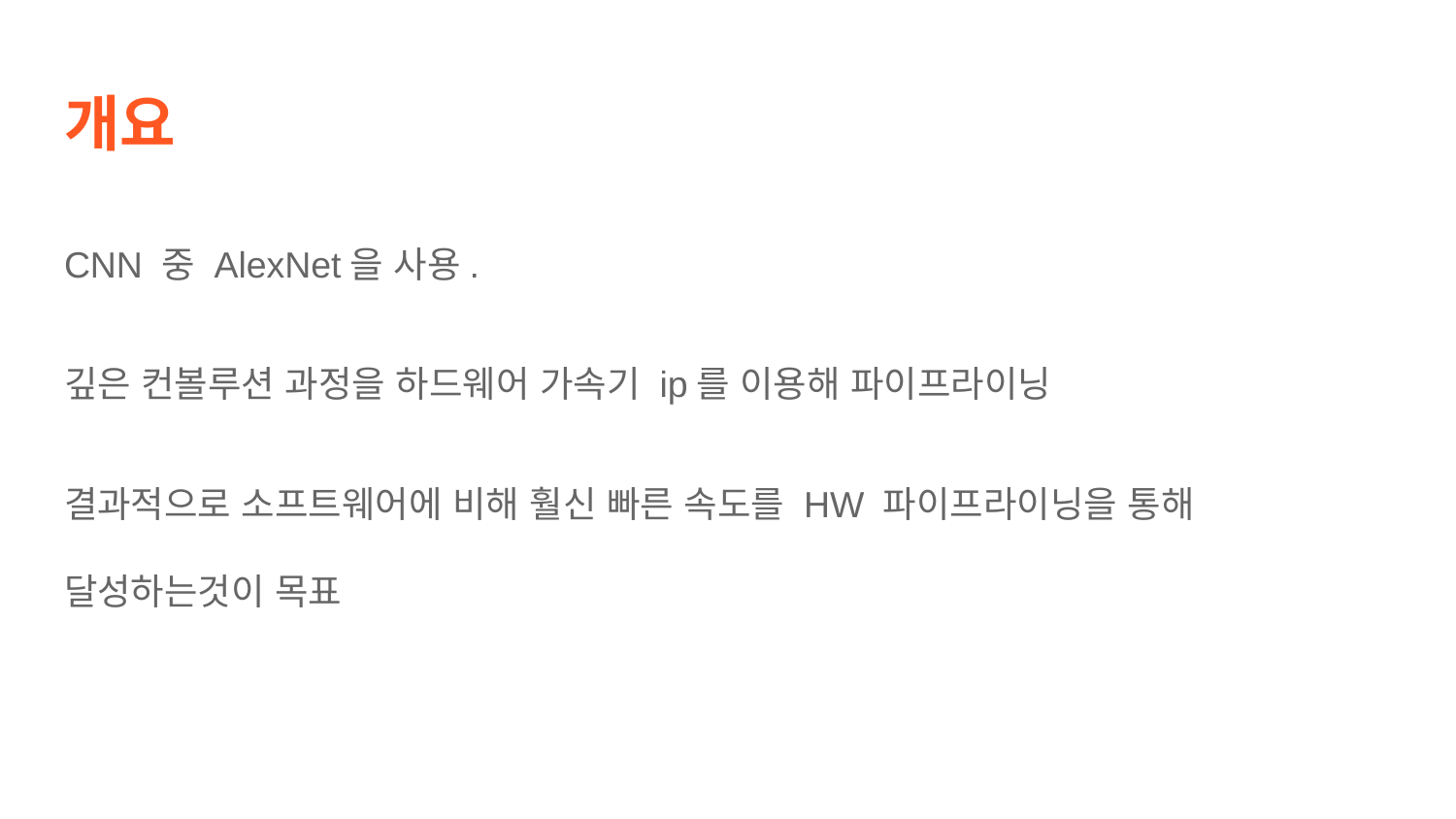

# 개요
CNN 중 AlexNet을 사용.
깊은 컨볼루션 과정을 하드웨어 가속기 ip를 이용해 파이프라이닝
결과적으로 소프트웨어에 비해 훨신 빠른 속도를 HW 파이프라이닝을 통해 달성하는것이 목표